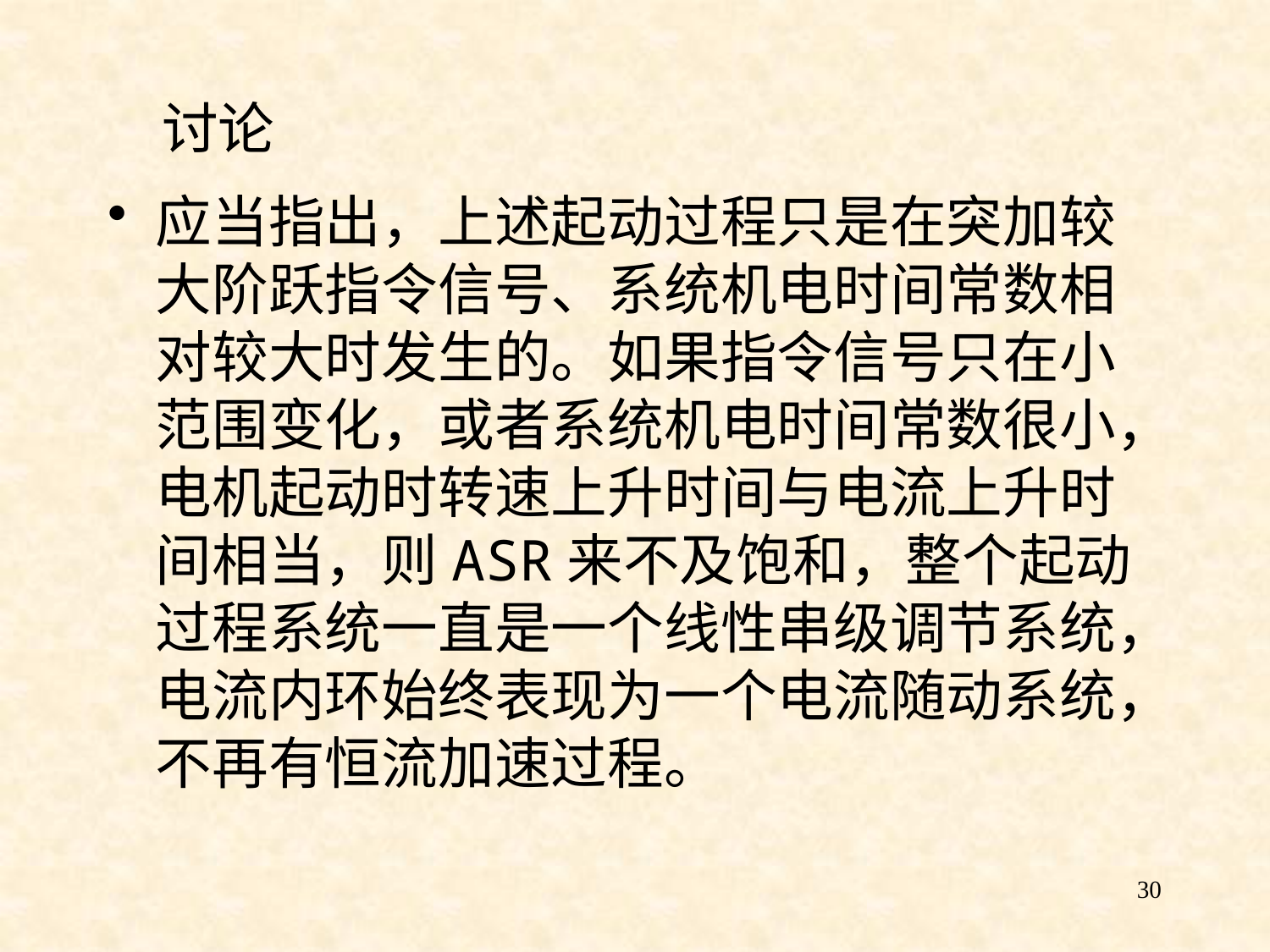

# 讨论
应当指出，上述起动过程只是在突加较大阶跃指令信号、系统机电时间常数相对较大时发生的。如果指令信号只在小范围变化，或者系统机电时间常数很小，电机起动时转速上升时间与电流上升时间相当，则ASR来不及饱和，整个起动过程系统一直是一个线性串级调节系统，电流内环始终表现为一个电流随动系统，不再有恒流加速过程。
30